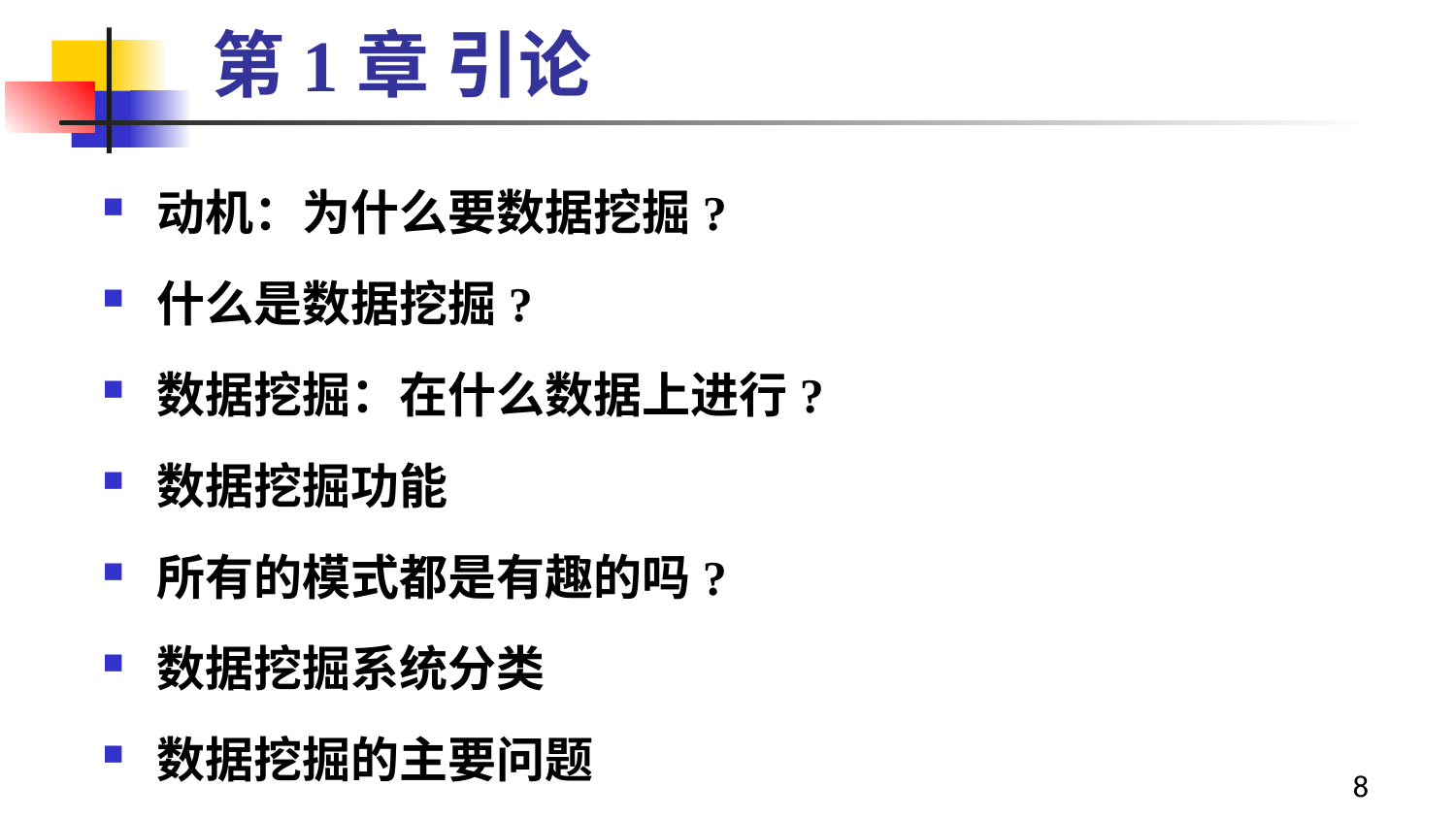

# 第1章 引论
动机：为什么要数据挖掘?
什么是数据挖掘?
数据挖掘：在什么数据上进行?
数据挖掘功能
所有的模式都是有趣的吗?
数据挖掘系统分类
数据挖掘的主要问题
8